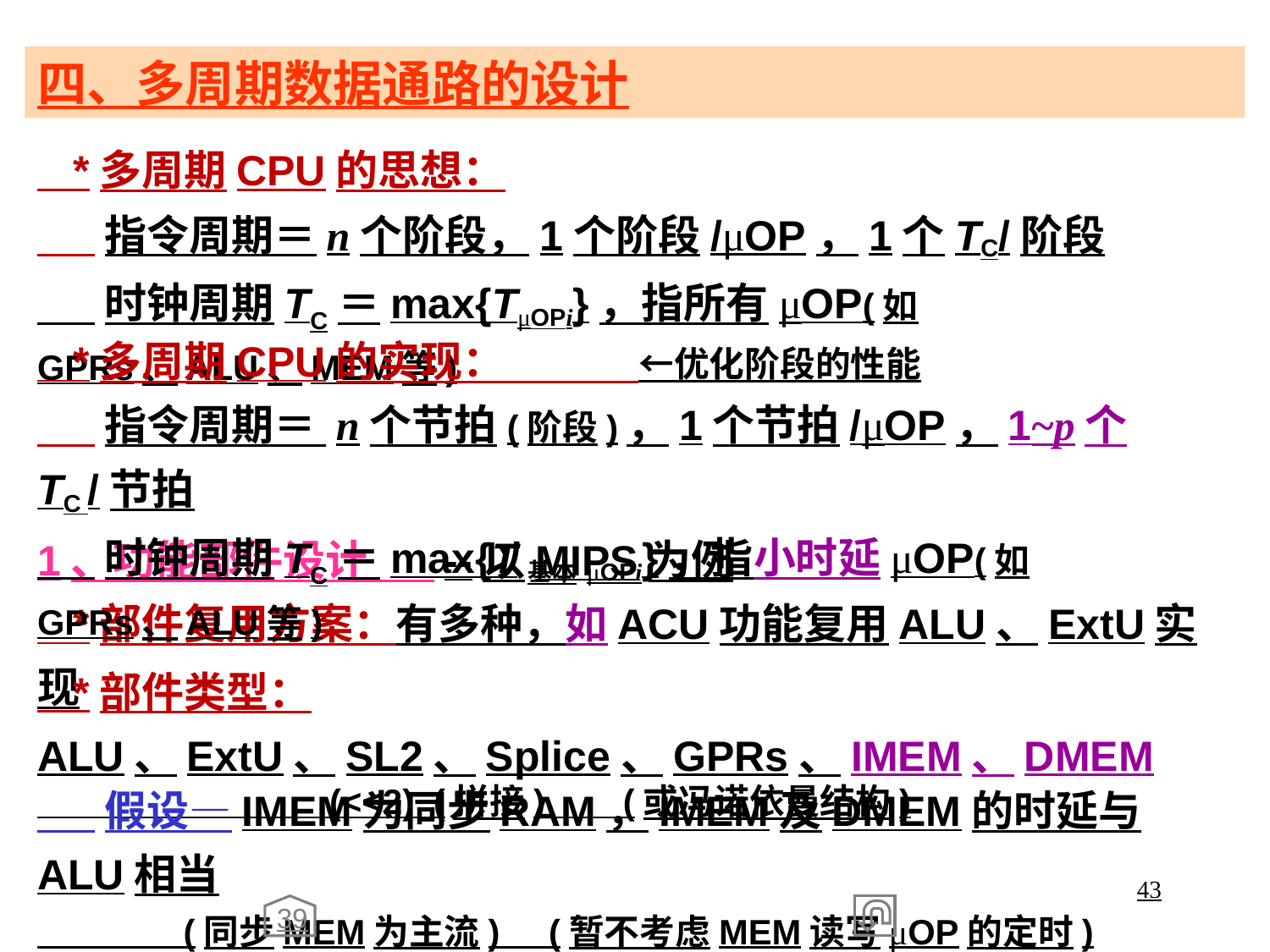

四、多周期数据通路的设计
   *多周期CPU的思想：
      指令周期＝n个阶段，1个阶段/μOP，1个TC/阶段
      时钟周期TC＝max{TμOPi}，指所有μOP(如GPRs、ALU、MEM等)
   *多周期CPU的实现：              ←优化阶段的性能
      指令周期＝ n个节拍(阶段)，1个节拍/μOP，1~p个TC /节拍
      时钟周期TC＝max{T基本μOPi}，指小时延μOP(如GPRs、ALU等)
1、功能部件设计       --以MIPS为例
   *部件复用方案：有多种，如ACU功能复用ALU、ExtU实现
   *部件类型：ALU、ExtU、SL2、Splice、GPRs、IMEM、DMEM
                              (<<2)  (拼接)        (或冯诺依曼结构)
      假设—IMEM为同步RAM，IMEM及DMEM的时延与ALU相当
               (同步MEM为主流)     (暂不考虑MEM读写μOP的定时)
43

39